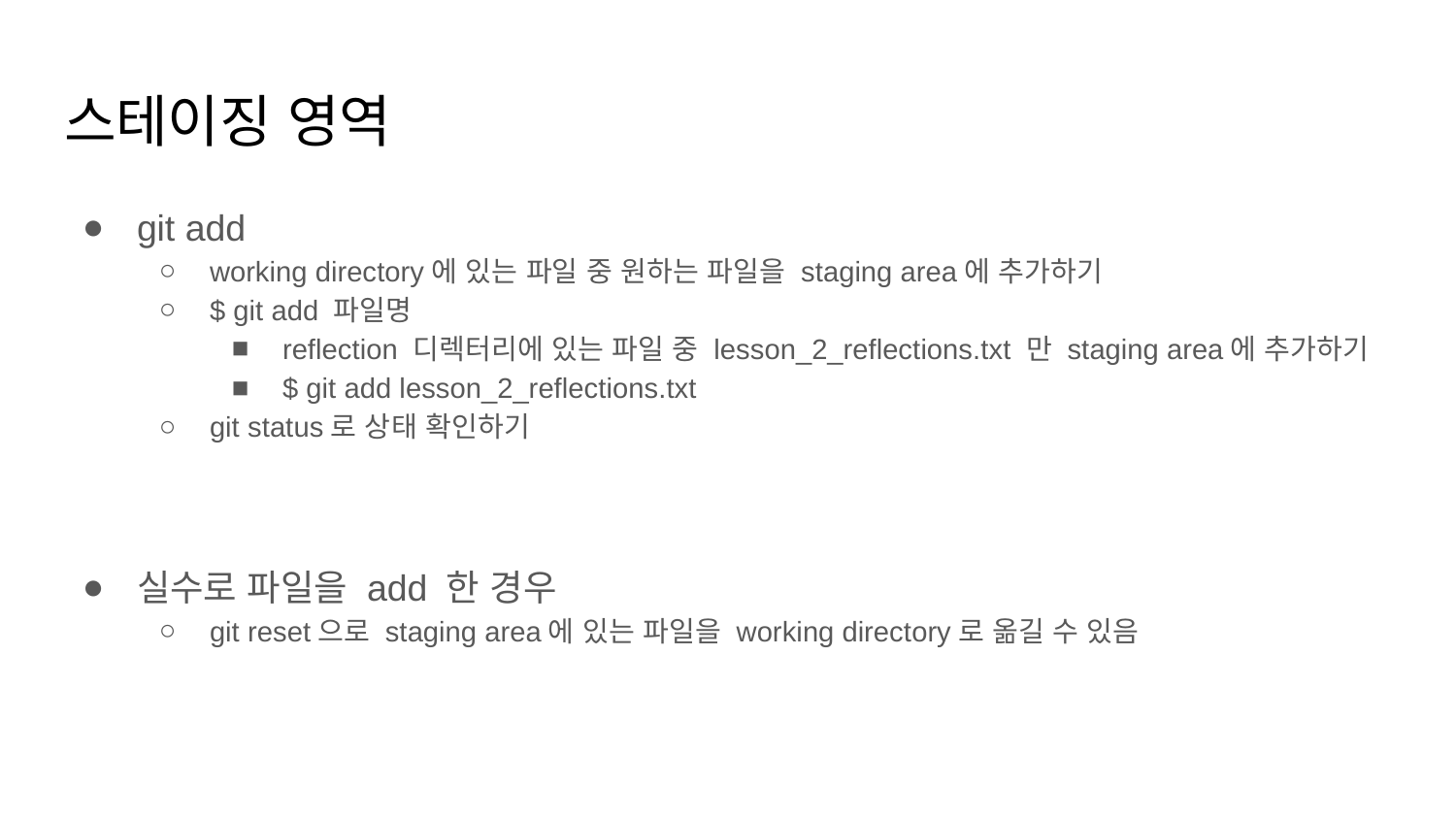

# 스테이징 영역
git add
working directory에 있는 파일 중 원하는 파일을 staging area에 추가하기
$ git add 파일명
reflection 디렉터리에 있는 파일 중 lesson_2_reflections.txt 만 staging area에 추가하기
$ git add lesson_2_reflections.txt
git status로 상태 확인하기

실수로 파일을 add 한 경우
git reset으로 staging area에 있는 파일을 working directory로 옮길 수 있음